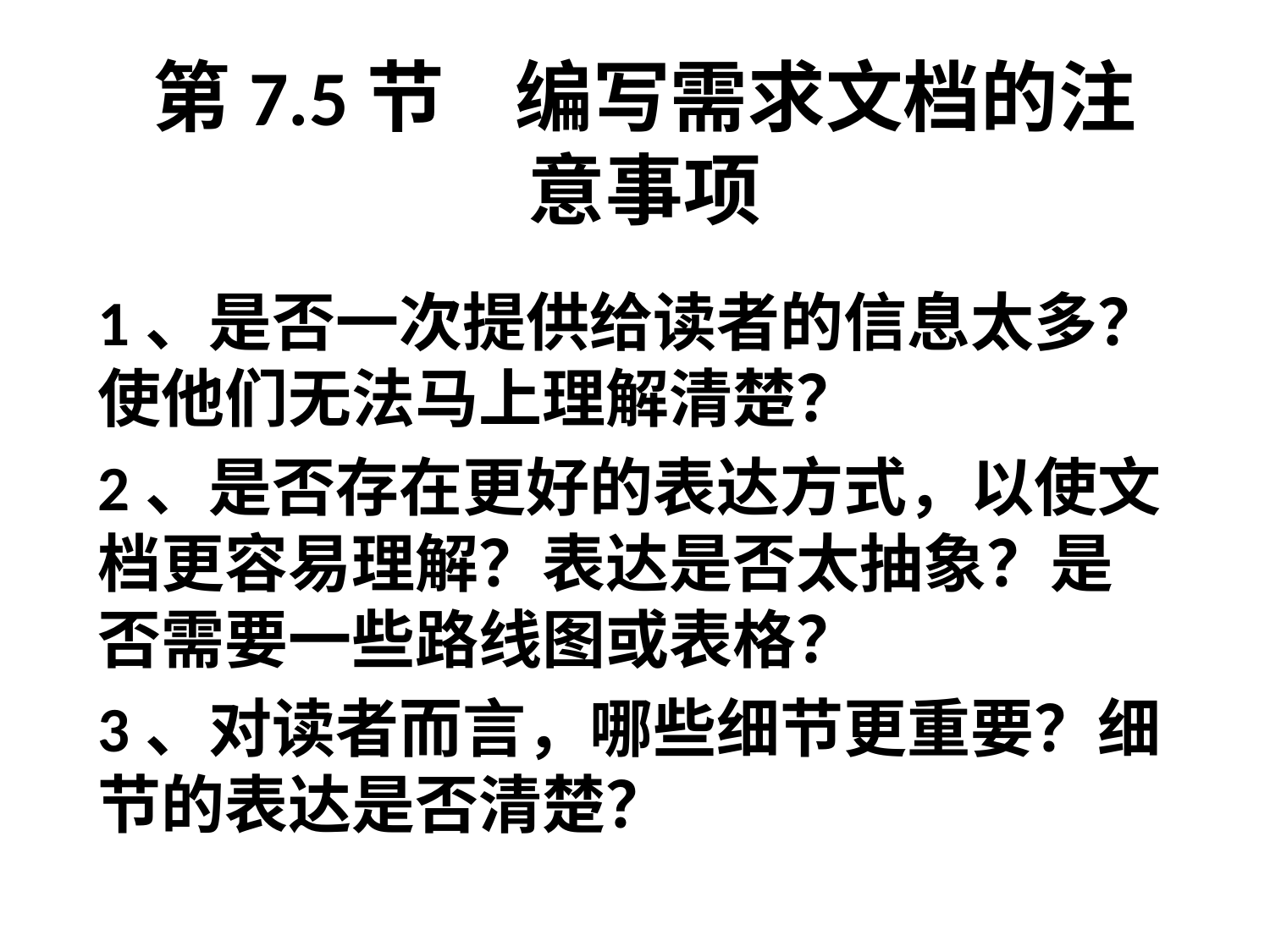

# 第7.5节    编写需求文档的注意事项
1、是否一次提供给读者的信息太多？使他们无法马上理解清楚？
2、是否存在更好的表达方式，以使文档更容易理解？表达是否太抽象？是否需要一些路线图或表格？
3、对读者而言，哪些细节更重要？细节的表达是否清楚？